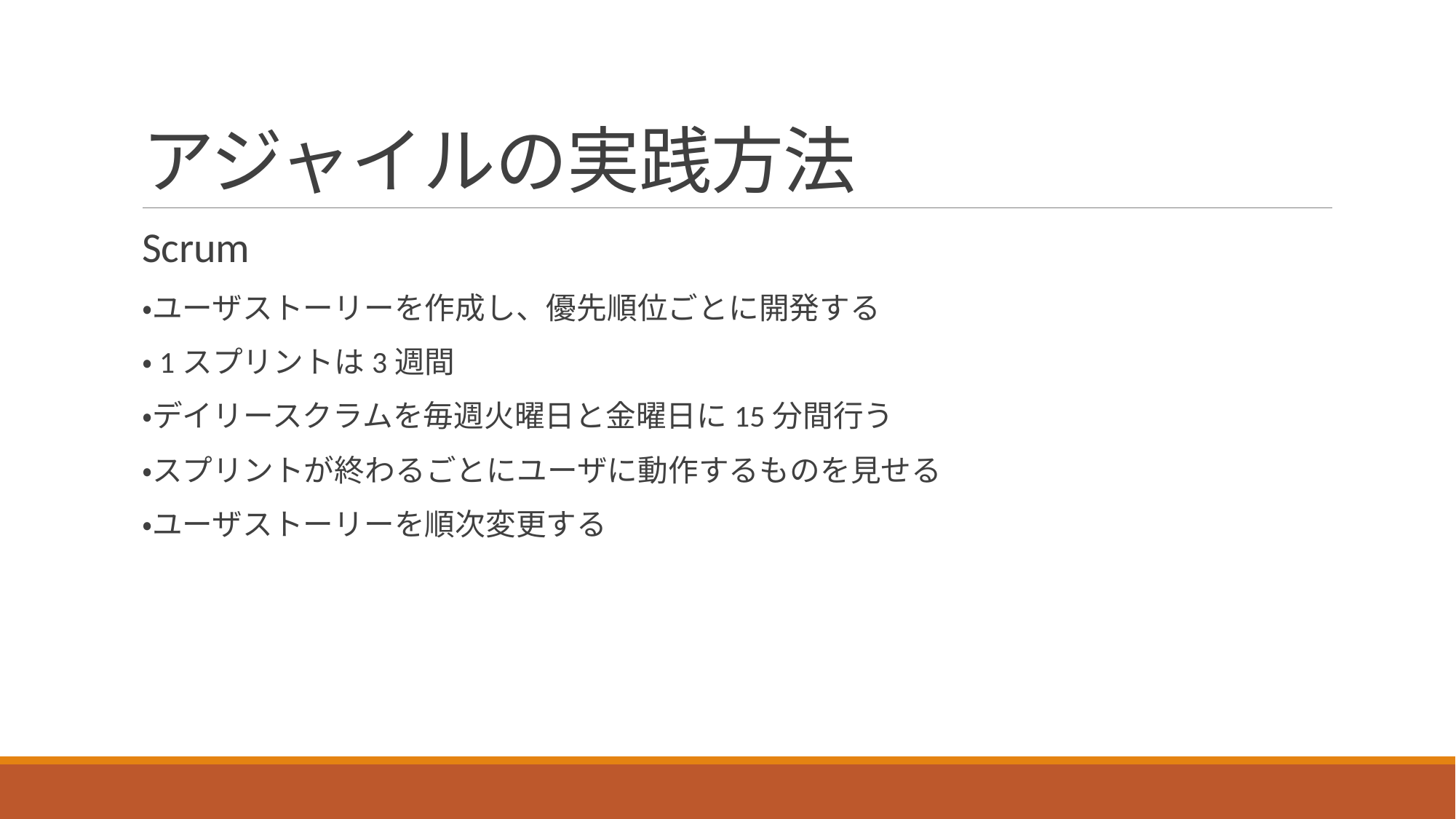

# アジャイルの実践方法
Scrum
・ユーザストーリーを作成し、優先順位ごとに開発する
・1スプリントは3週間
・デイリースクラムを毎週火曜日と金曜日に15分間行う
・スプリントが終わるごとにユーザに動作するものを見せる
・ユーザストーリーを順次変更する